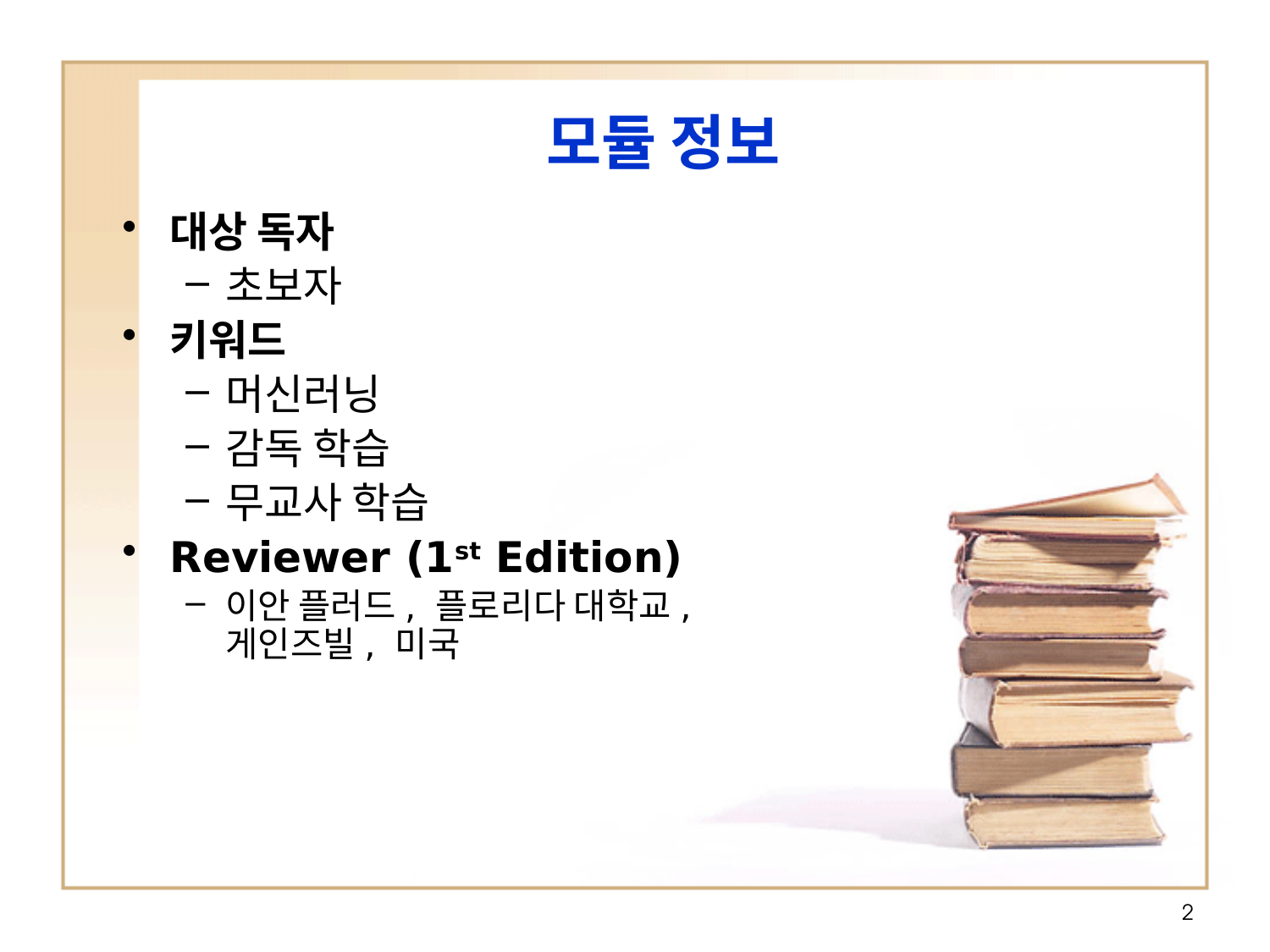

# 모듈 정보
대상 독자
초보자
키워드
머신러닝
감독 학습
무교사 학습
Reviewer (1st Edition)
이안 플러드, 플로리다 대학교, 게인즈빌, 미국
2